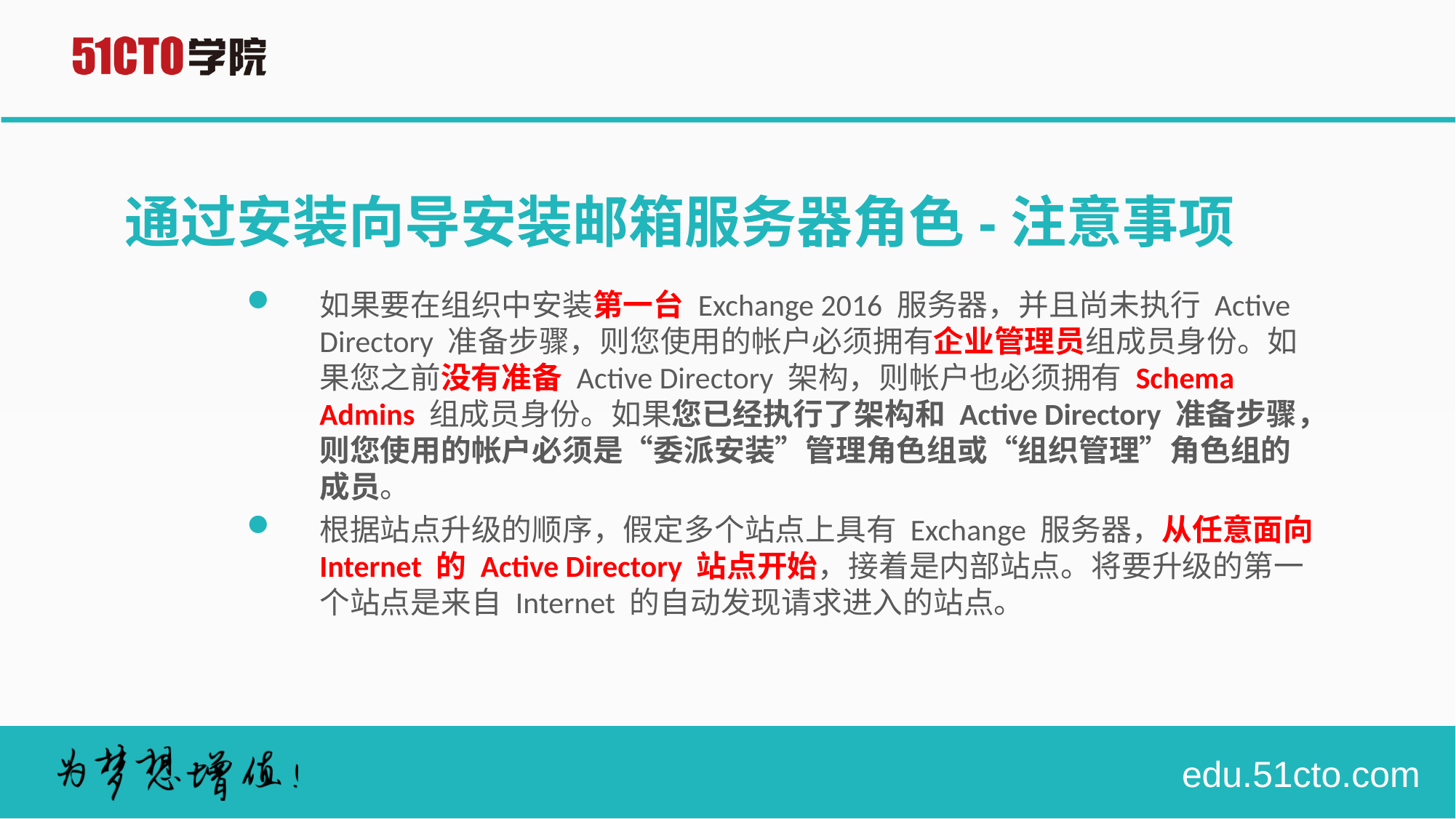

# 通过安装向导安装邮箱服务器角色-注意事项
如果要在组织中安装第一台 Exchange 2016 服务器，并且尚未执行 Active Directory 准备步骤，则您使用的帐户必须拥有企业管理员组成员身份。如果您之前没有准备 Active Directory 架构，则帐户也必须拥有 Schema Admins 组成员身份。如果您已经执行了架构和 Active Directory 准备步骤，则您使用的帐户必须是“委派安装”管理角色组或“组织管理”角色组的成员。
根据站点升级的顺序，假定多个站点上具有 Exchange 服务器，从任意面向 Internet 的 Active Directory 站点开始，接着是内部站点。将要升级的第一个站点是来自 Internet 的自动发现请求进入的站点。